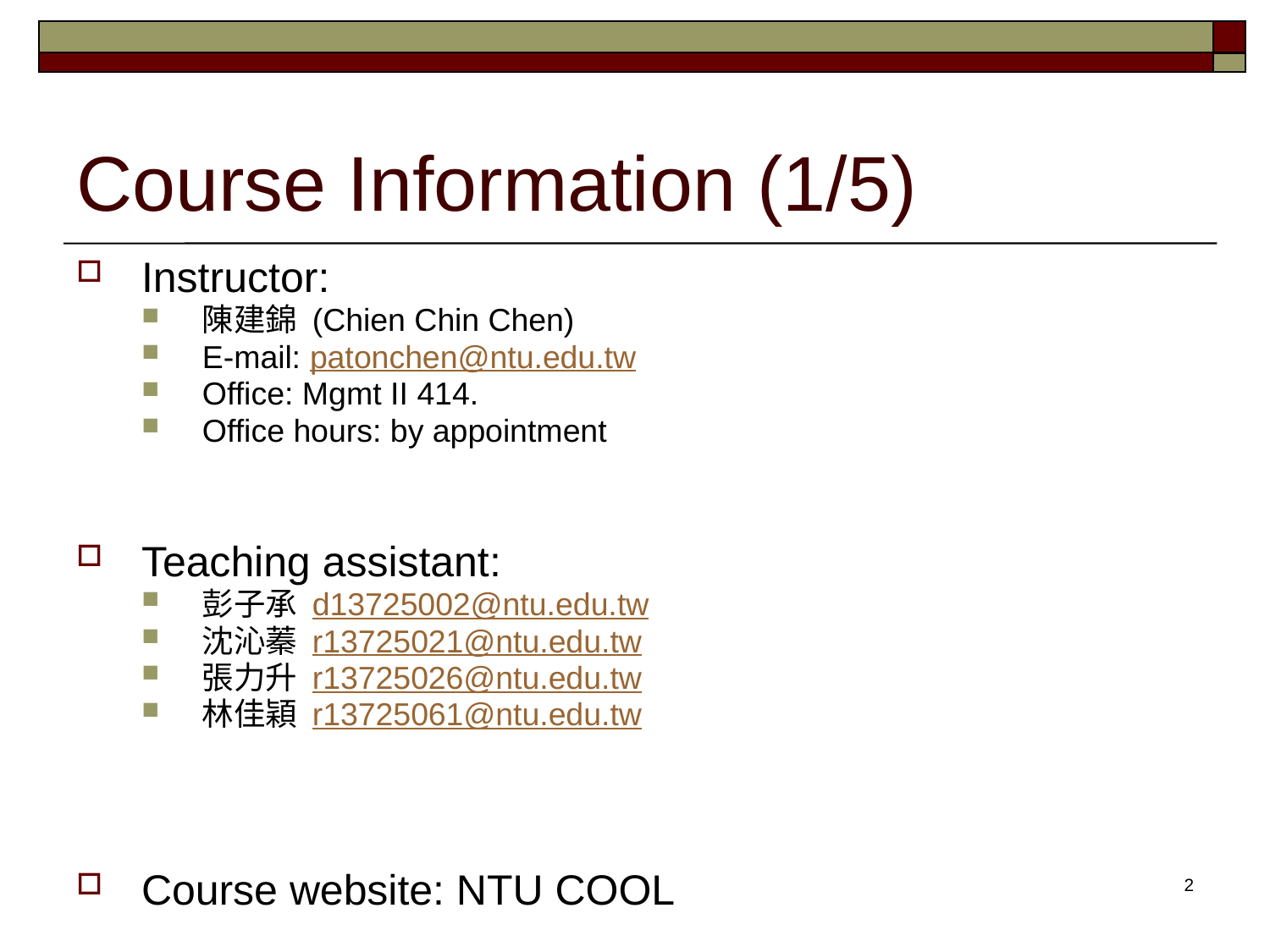

# Course Information (1/5)
Instructor:
陳建錦 (Chien Chin Chen)
E-mail: patonchen@ntu.edu.tw
Office: Mgmt II 414.
Office hours: by appointment

Teaching assistant:
彭子承 d13725002@ntu.edu.tw
沈沁蓁 r13725021@ntu.edu.tw
張力升 r13725026@ntu.edu.tw
林佳穎 r13725061@ntu.edu.tw

Course website: NTU COOL

2